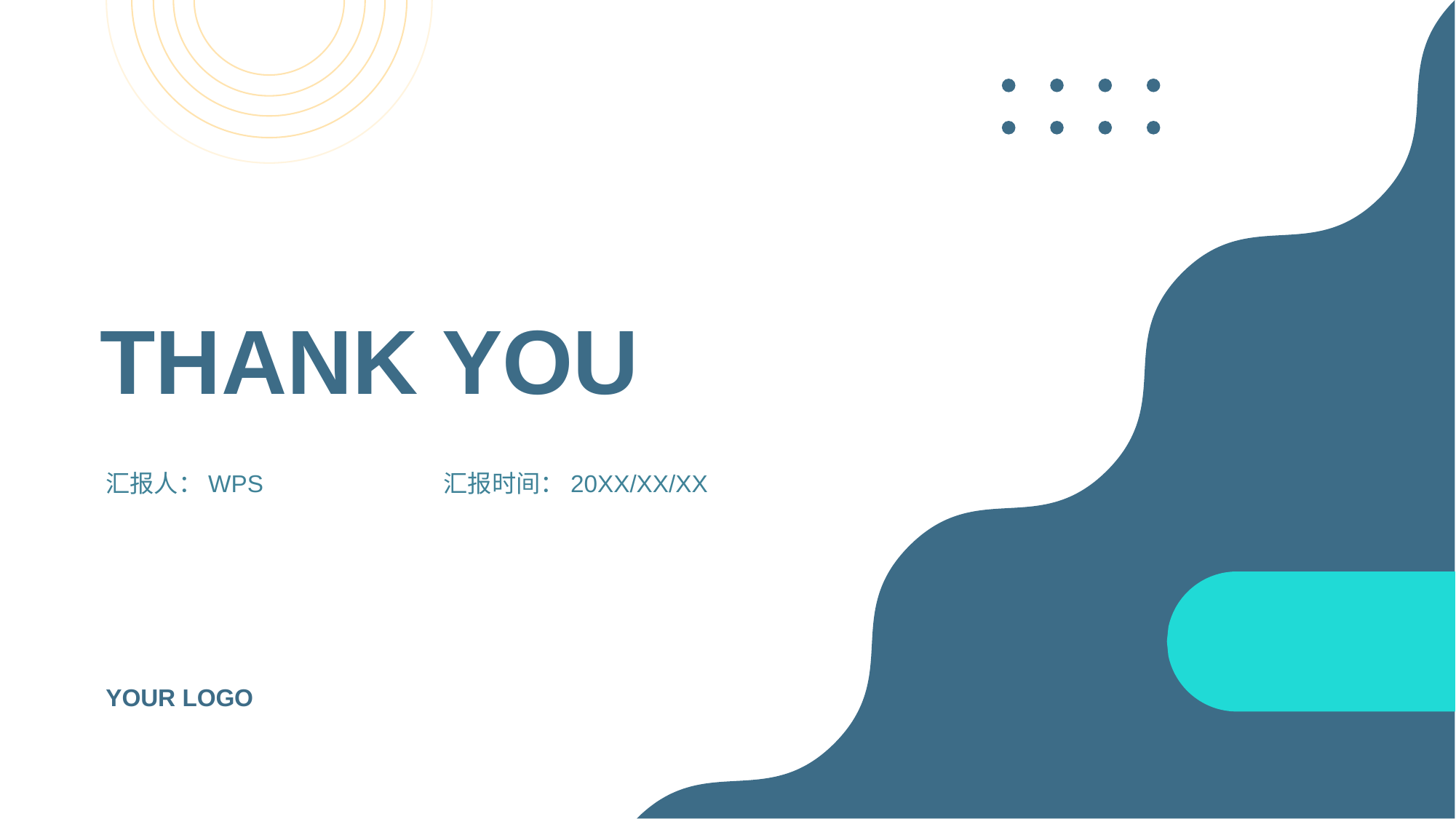

# THANK YOU
汇报时间：20XX/XX/XX
汇报人：WPS
YOUR LOGO